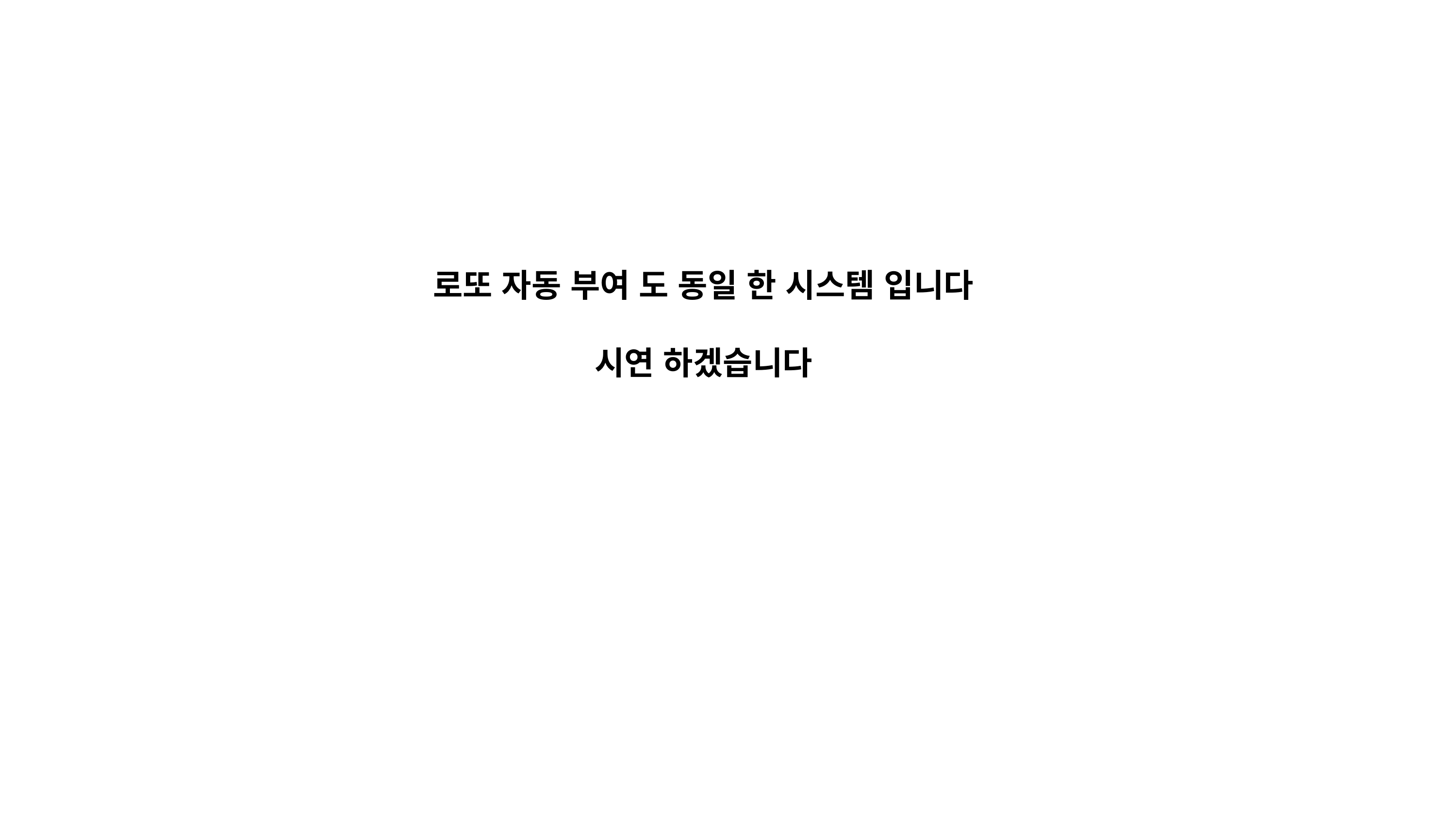

로또 자동 부여 도 동일 한 시스템 입니다

시연 하겠습니다